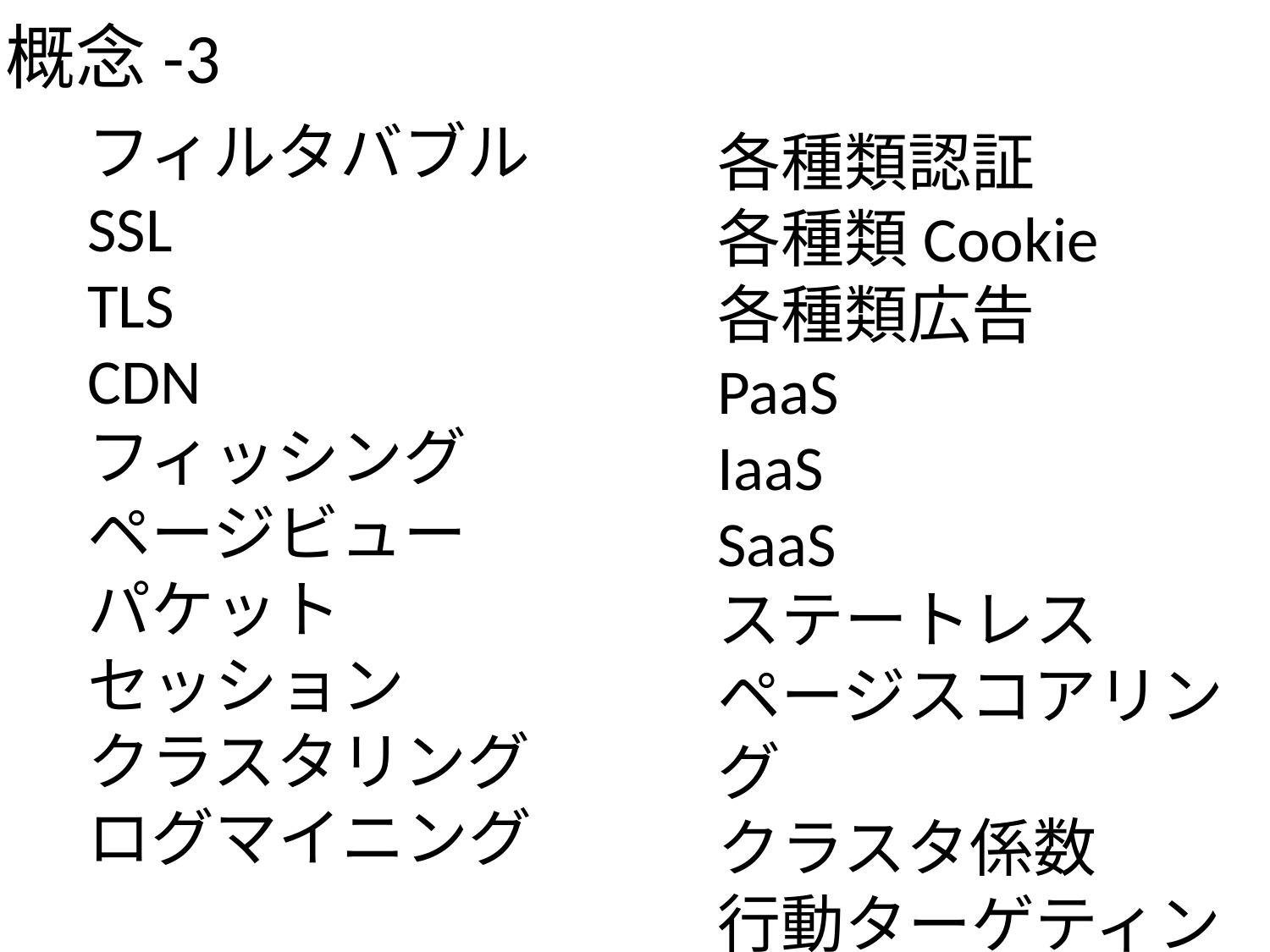

概念-3
フィルタバブル
SSL
TLS
CDN
フィッシング
ページビュー
パケット
セッション
クラスタリング
ログマイニング
各種類認証
各種類Cookie
各種類広告
PaaS
IaaS
SaaS
ステートレス
ページスコアリング
クラスタ係数
行動ターゲティング